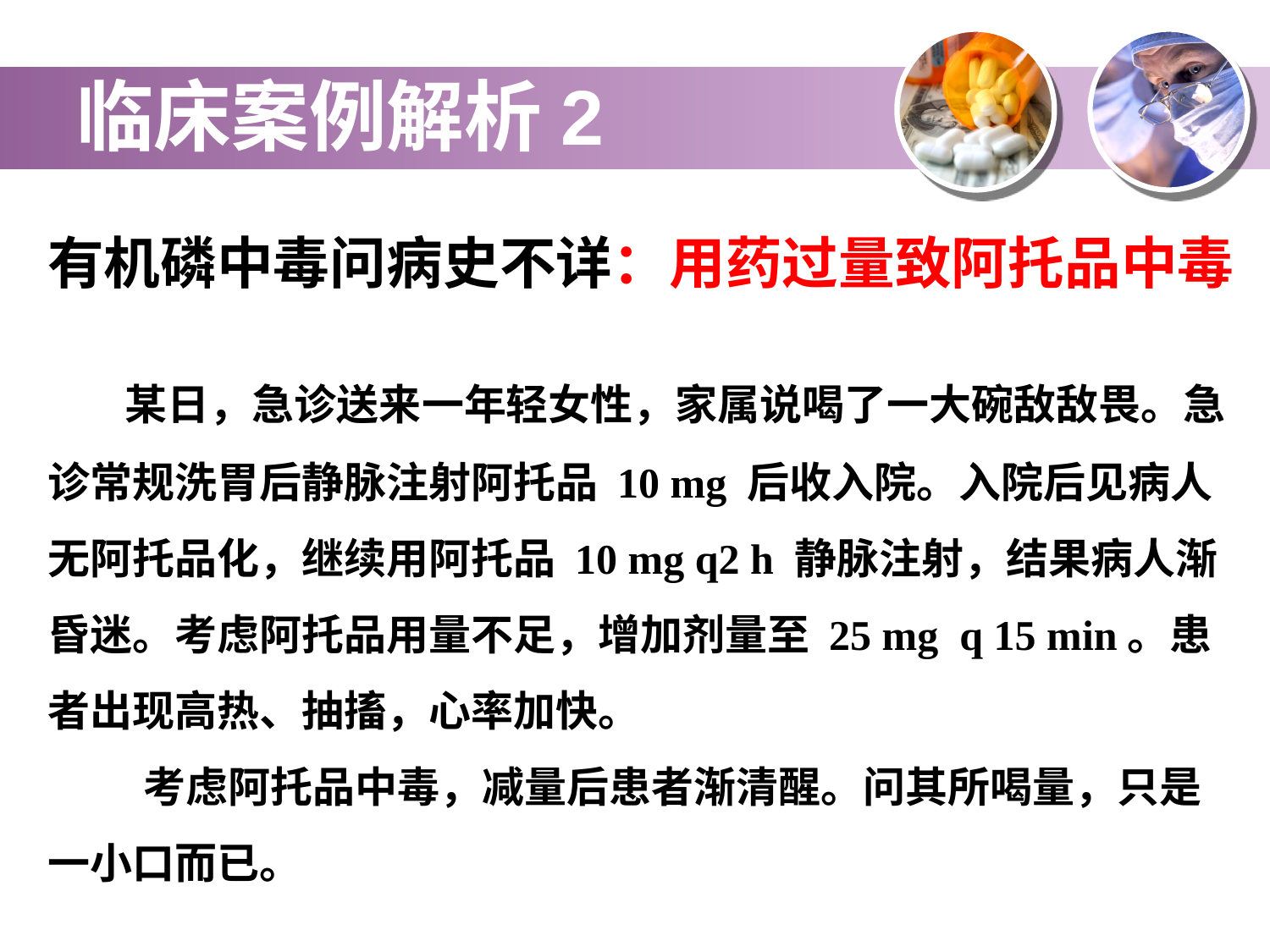

# 临床案例解析2
有机磷中毒问病史不详：用药过量致阿托品中毒
      某日，急诊送来一年轻女性，家属说喝了一大碗敌敌畏。急诊常规洗胃后静脉注射阿托品 10 mg 后收入院。入院后见病人无阿托品化，继续用阿托品 10 mg q2 h 静脉注射，结果病人渐昏迷。考虑阿托品用量不足，增加剂量至 25 mg  q 15 min。患者出现高热、抽搐，心率加快。
         考虑阿托品中毒，减量后患者渐清醒。问其所喝量，只是一小口而已。